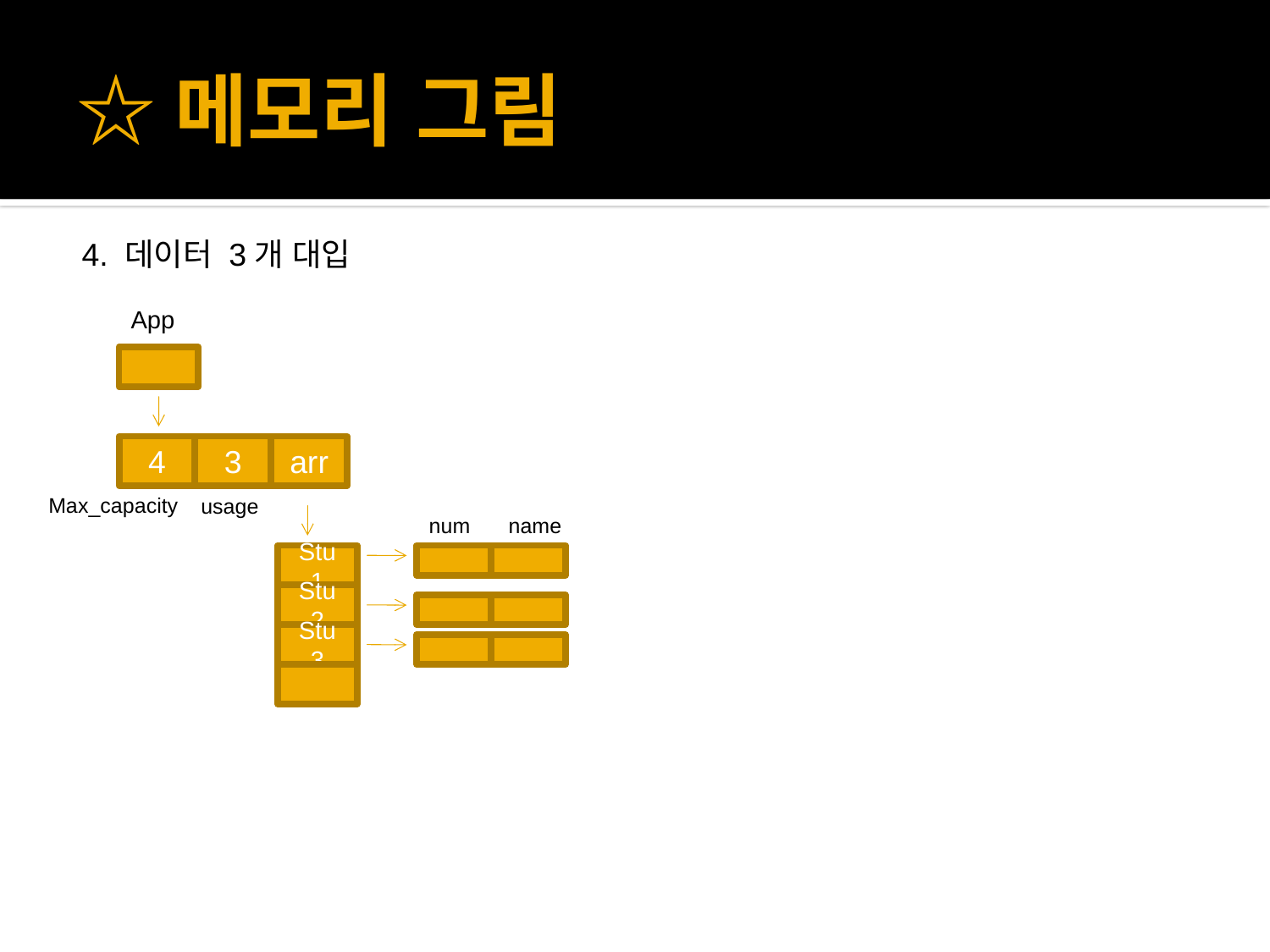

# ☆메모리 그림
4. 데이터 3개 대입
App

4
3
arr
usage
Max_capacity
num
name
Stu 1

Stu 2

Stu 3